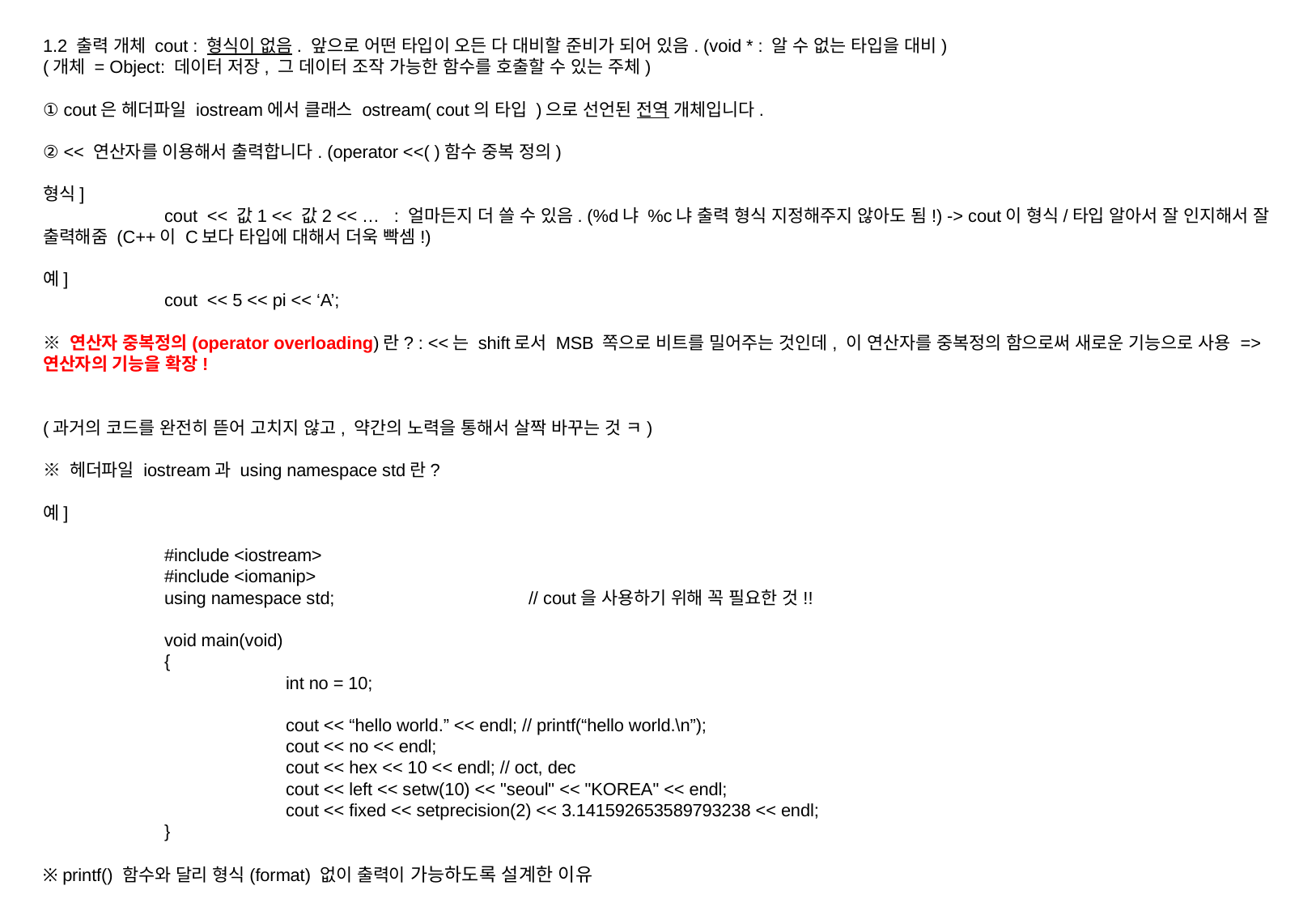

1.2 출력 개체 cout : 형식이 없음. 앞으로 어떤 타입이 오든 다 대비할 준비가 되어 있음. (void * : 알 수 없는 타입을 대비)
(개체 = Object: 데이터 저장, 그 데이터 조작 가능한 함수를 호출할 수 있는 주체)

① cout은 헤더파일 iostream에서 클래스 ostream( cout의 타입 )으로 선언된 전역 개체입니다.

② << 연산자를 이용해서 출력합니다. (operator <<( )함수 중복 정의)

형식]
	cout  << 값1 << 값2 << …   : 얼마든지 더 쓸 수 있음. (%d냐 %c냐 출력 형식 지정해주지 않아도 됨!) -> cout이 형식/타입 알아서 잘 인지해서 잘 출력해줌 (C++이 C보다 타입에 대해서 더욱 빡셈!)

예]
	cout  << 5 << pi << ‘A’;

※ 연산자 중복정의(operator overloading)란? : <<는 shift로서 MSB 쪽으로 비트를 밀어주는 것인데, 이 연산자를 중복정의 함으로써 새로운 기능으로 사용 => 연산자의 기능을 확장!

(과거의 코드를 완전히 뜯어 고치지 않고, 약간의 노력을 통해서 살짝 바꾸는 것 ㅋ)

※ 헤더파일 iostream과 using namespace std란?

예]

	#include <iostream>
	#include <iomanip>
	using namespace std;		// cout을 사용하기 위해 꼭 필요한 것!!

	void main(void)
	{
		int no = 10;

		cout << “hello world.” << endl; // printf(“hello world.\n”);
		cout << no << endl;
		cout << hex << 10 << endl; // oct, dec
		cout << left << setw(10) << "seoul" << "KOREA" << endl;
		cout << fixed << setprecision(2) << 3.141592653589793238 << endl;
	}

※ printf() 함수와 달리 형식(format) 없이 출력이 가능하도록 설계한 이유